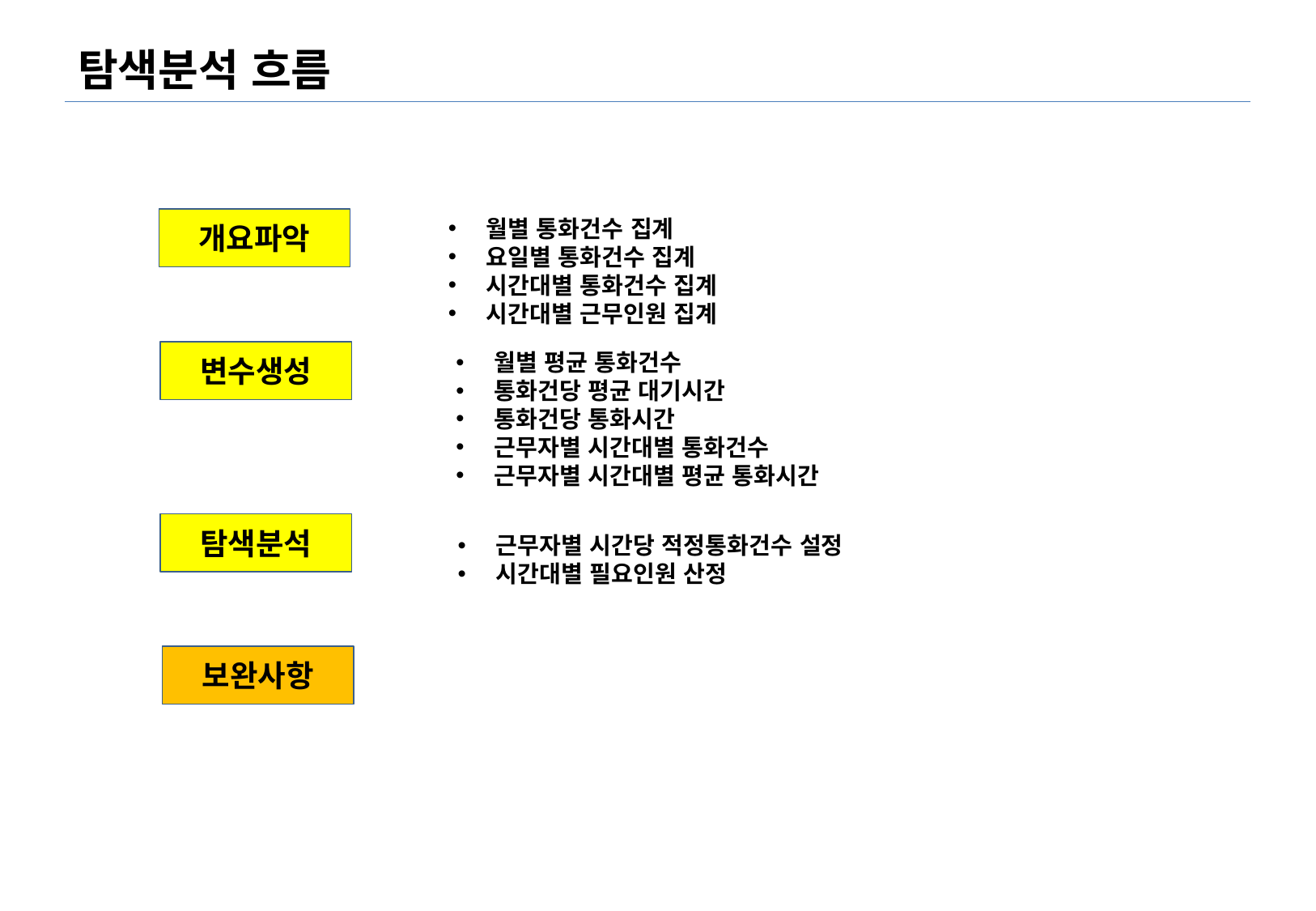

# 탐색분석 흐름
월별 통화건수 집계
요일별 통화건수 집계
시간대별 통화건수 집계
시간대별 근무인원 집계
개요파악
변수생성
월별 평균 통화건수
통화건당 평균 대기시간
통화건당 통화시간
근무자별 시간대별 통화건수
근무자별 시간대별 평균 통화시간
탐색분석
근무자별 시간당 적정통화건수 설정
시간대별 필요인원 산정
보완사항